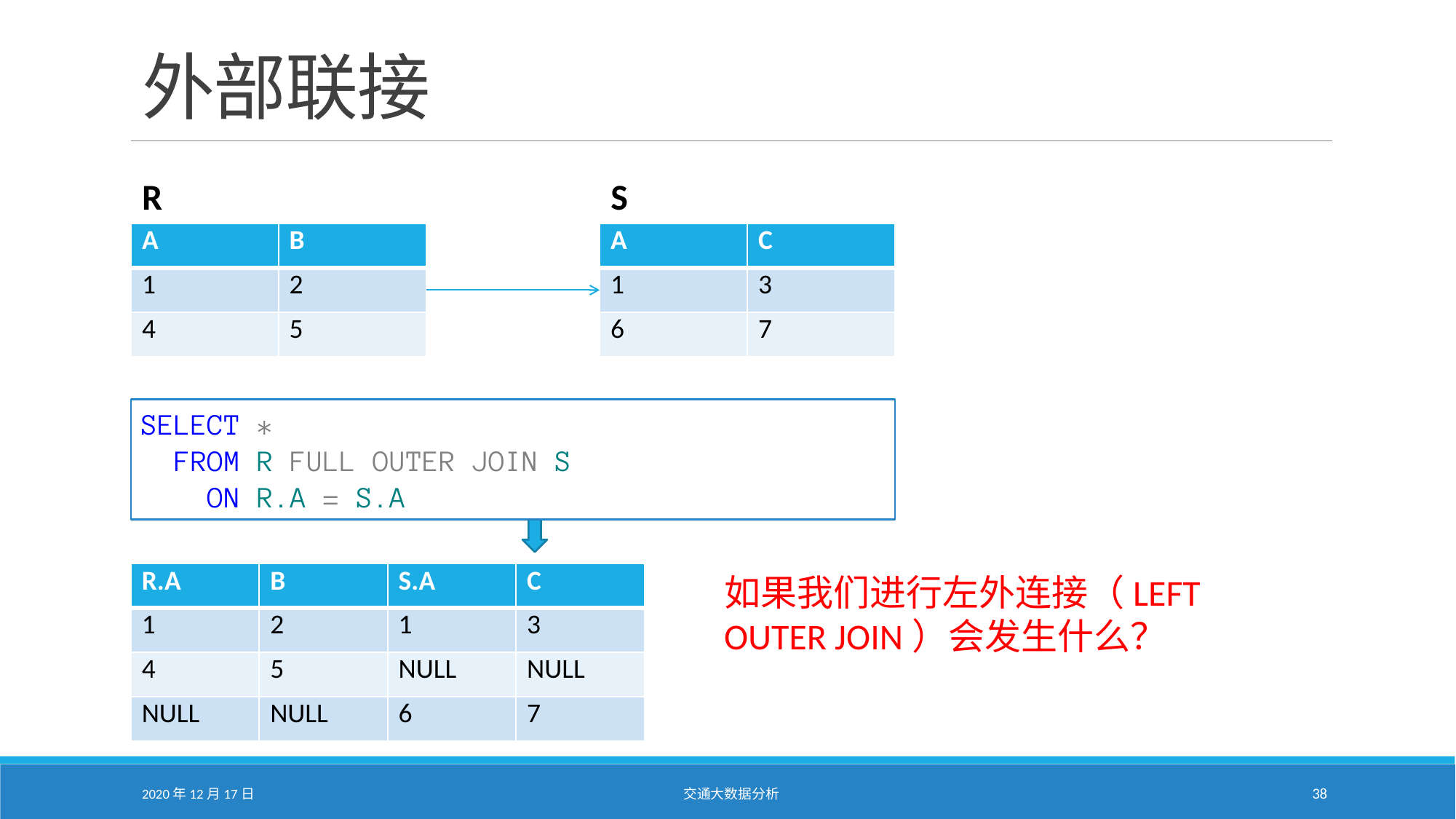

# 外部联接
R
S
| A | B |
| --- | --- |
| 1 | 2 |
| 4 | 5 |
| A | C |
| --- | --- |
| 1 | 3 |
| 6 | 7 |
SELECT *
  FROM R FULL OUTER JOIN S
    ON R.A = S.A

| R.A | B | S.A | C |
| --- | --- | --- | --- |
| 1 | 2 | 1 | 3 |
| 4 | 5 | NULL | NULL |
| NULL | NULL | 6 | 7 |
如果我们进行左外连接（LEFT OUTER JOIN）会发生什么？
2020年12月17日
交通大数据分析
38